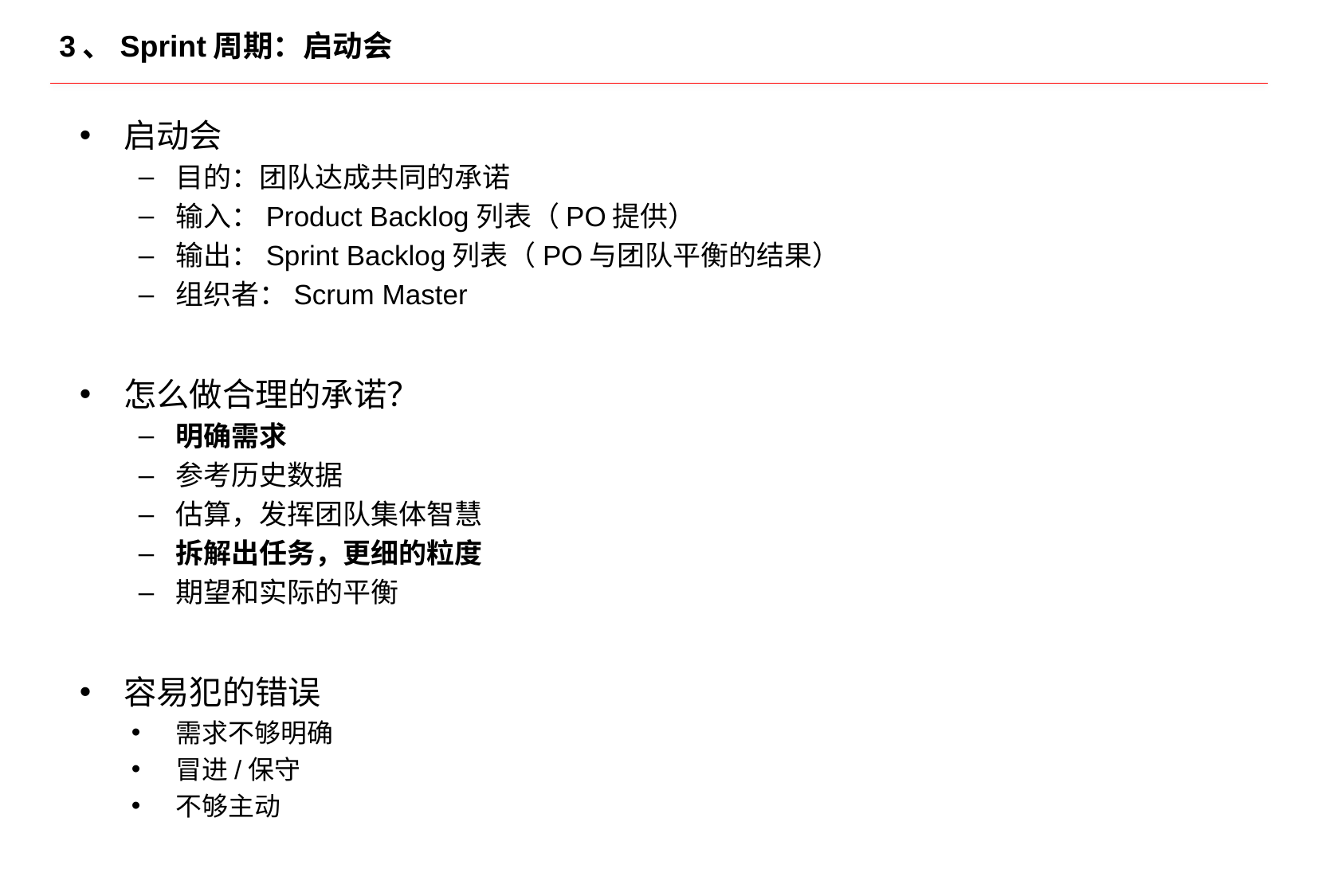

# 3、Sprint周期：启动会

启动会
目的：团队达成共同的承诺
输入：Product Backlog列表（PO提供）
输出：Sprint Backlog列表（PO与团队平衡的结果）
组织者：Scrum Master

怎么做合理的承诺？
明确需求
参考历史数据
估算，发挥团队集体智慧
拆解出任务，更细的粒度
期望和实际的平衡

容易犯的错误
需求不够明确
冒进/保守
不够主动